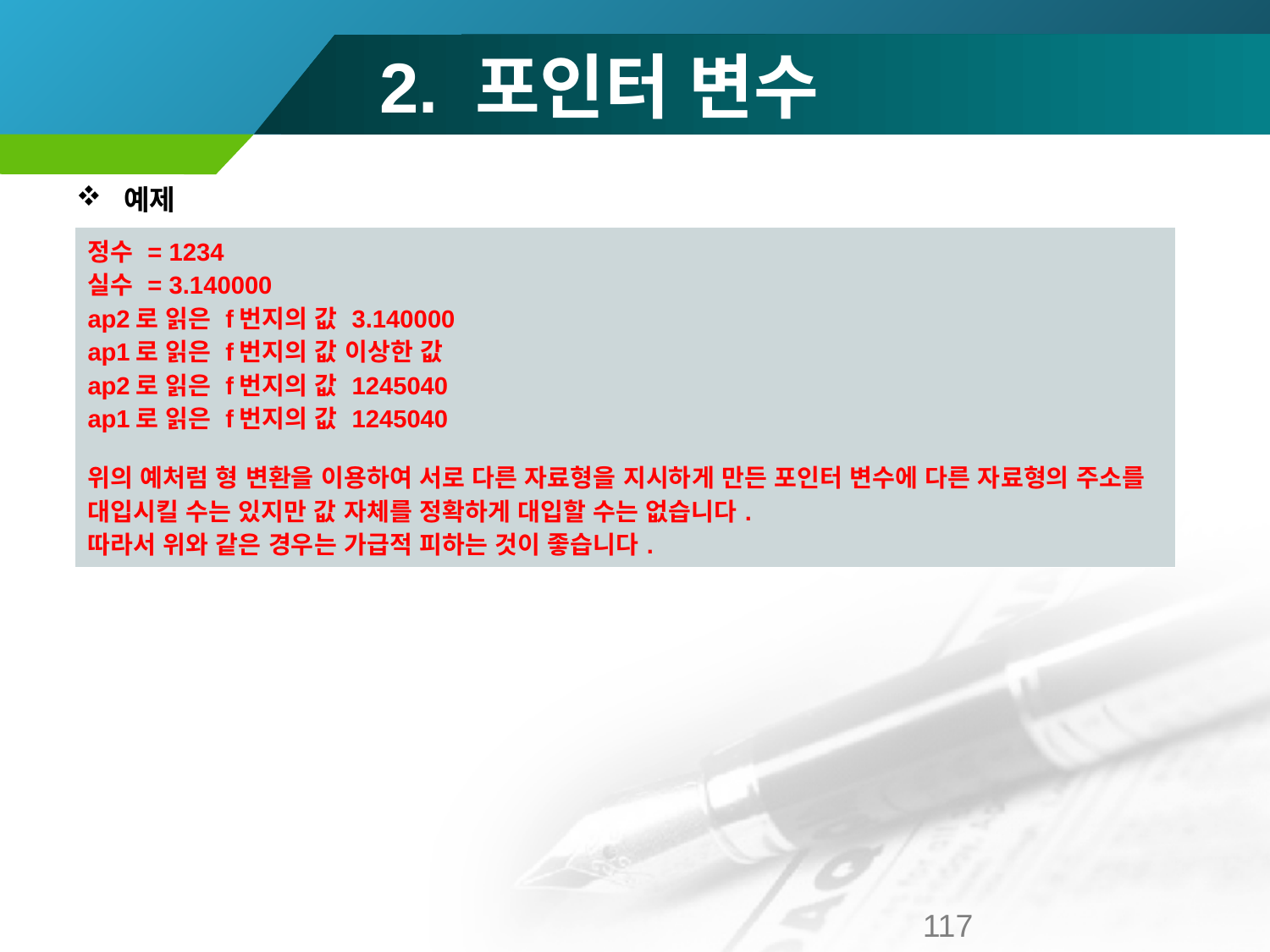

# 2. 포인터 변수
예제
| 정수 = 1234 실수 = 3.140000 ap2로 읽은 f번지의 값 3.140000 ap1로 읽은 f번지의 값 이상한 값 ap2로 읽은 f번지의 값 1245040 ap1로 읽은 f번지의 값 1245040 위의 예처럼 형 변환을 이용하여 서로 다른 자료형을 지시하게 만든 포인터 변수에 다른 자료형의 주소를 대입시킬 수는 있지만 값 자체를 정확하게 대입할 수는 없습니다. 따라서 위와 같은 경우는 가급적 피하는 것이 좋습니다. |
| --- |
117